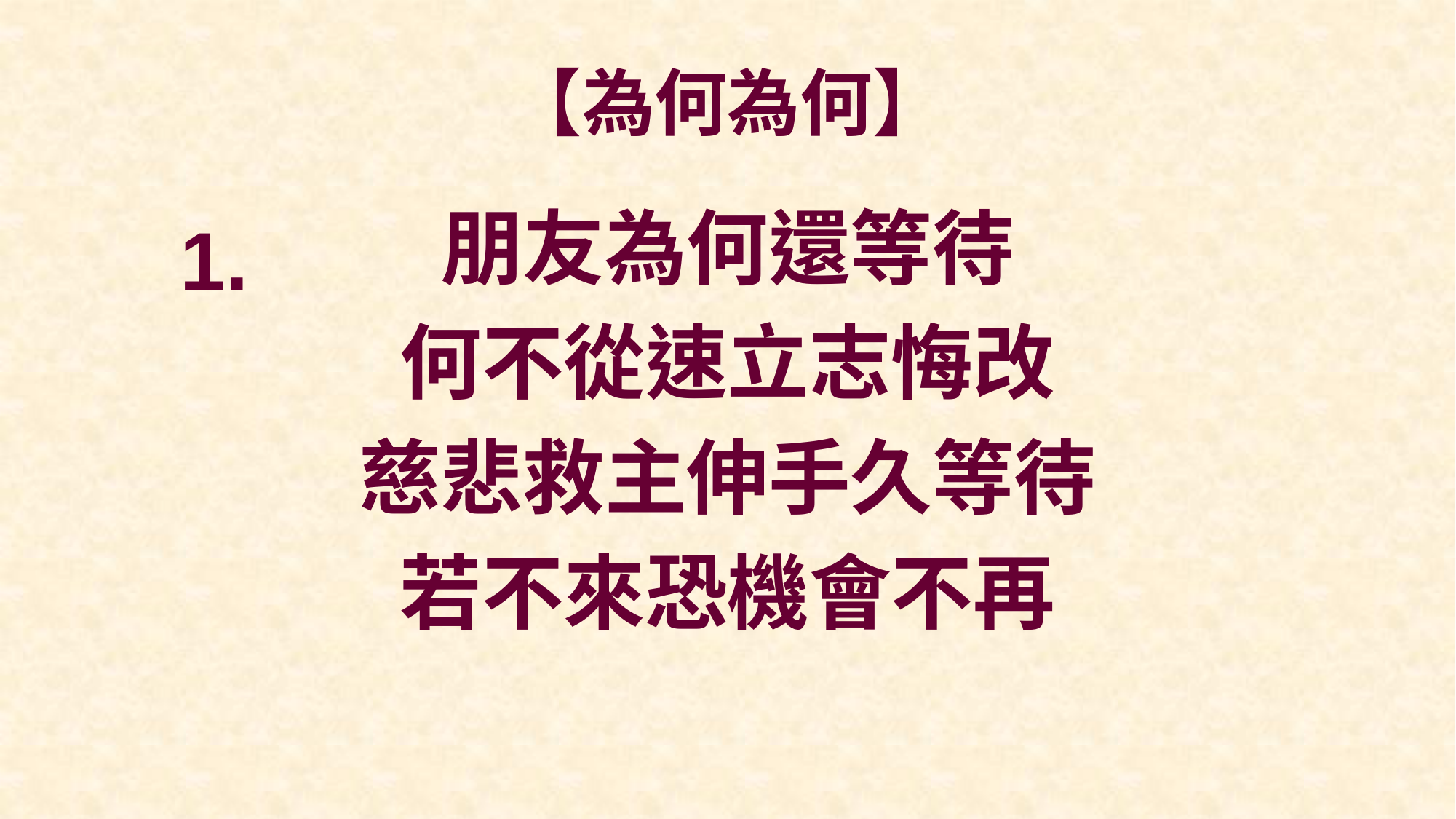

# 【為何為何】
朋友為何還等待
何不從速立志悔改
慈悲救主伸手久等待
若不來恐機會不再
1.